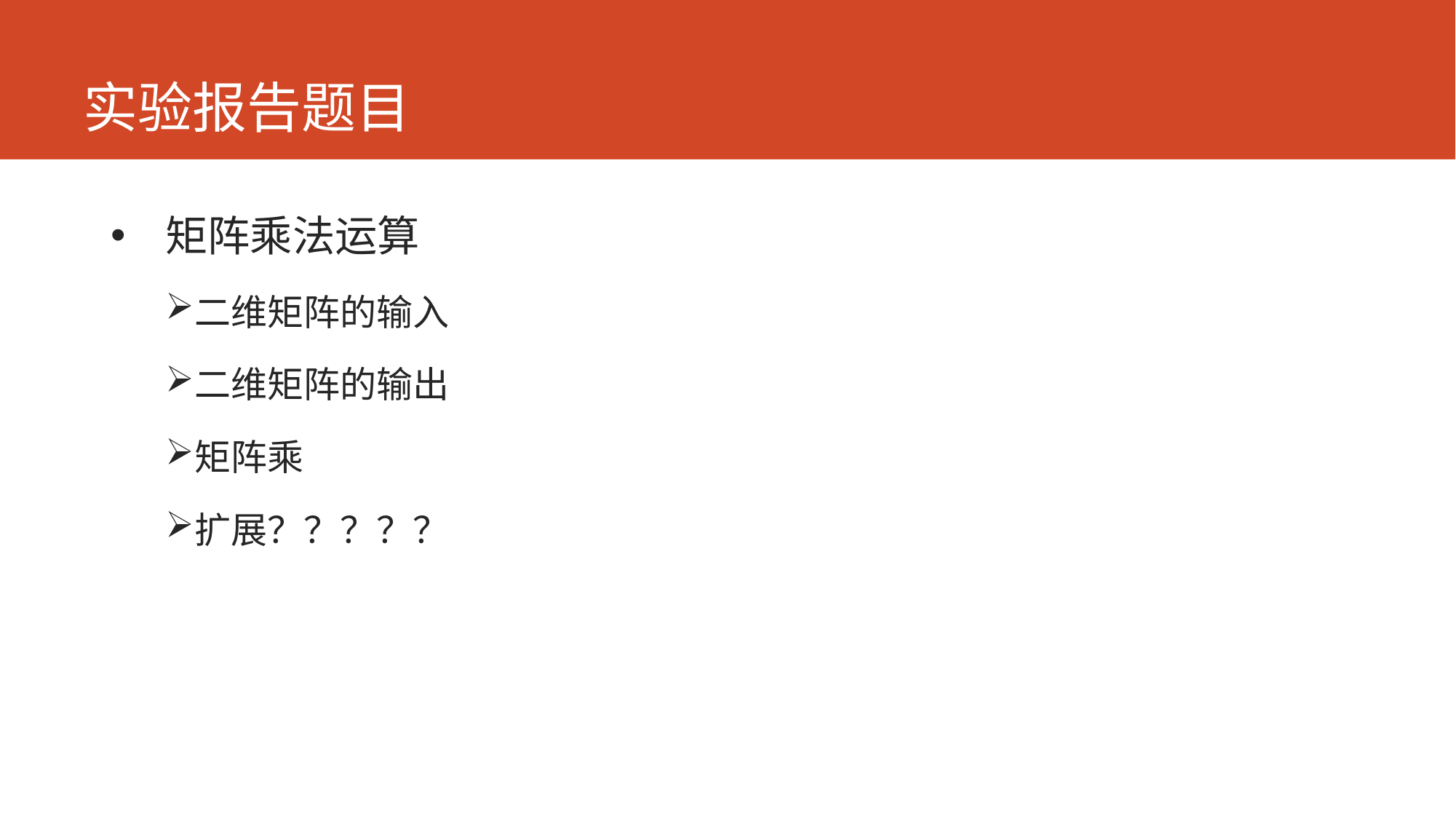

# 实验报告题目
矩阵乘法运算
二维矩阵的输入
二维矩阵的输出
矩阵乘
扩展？？？？？